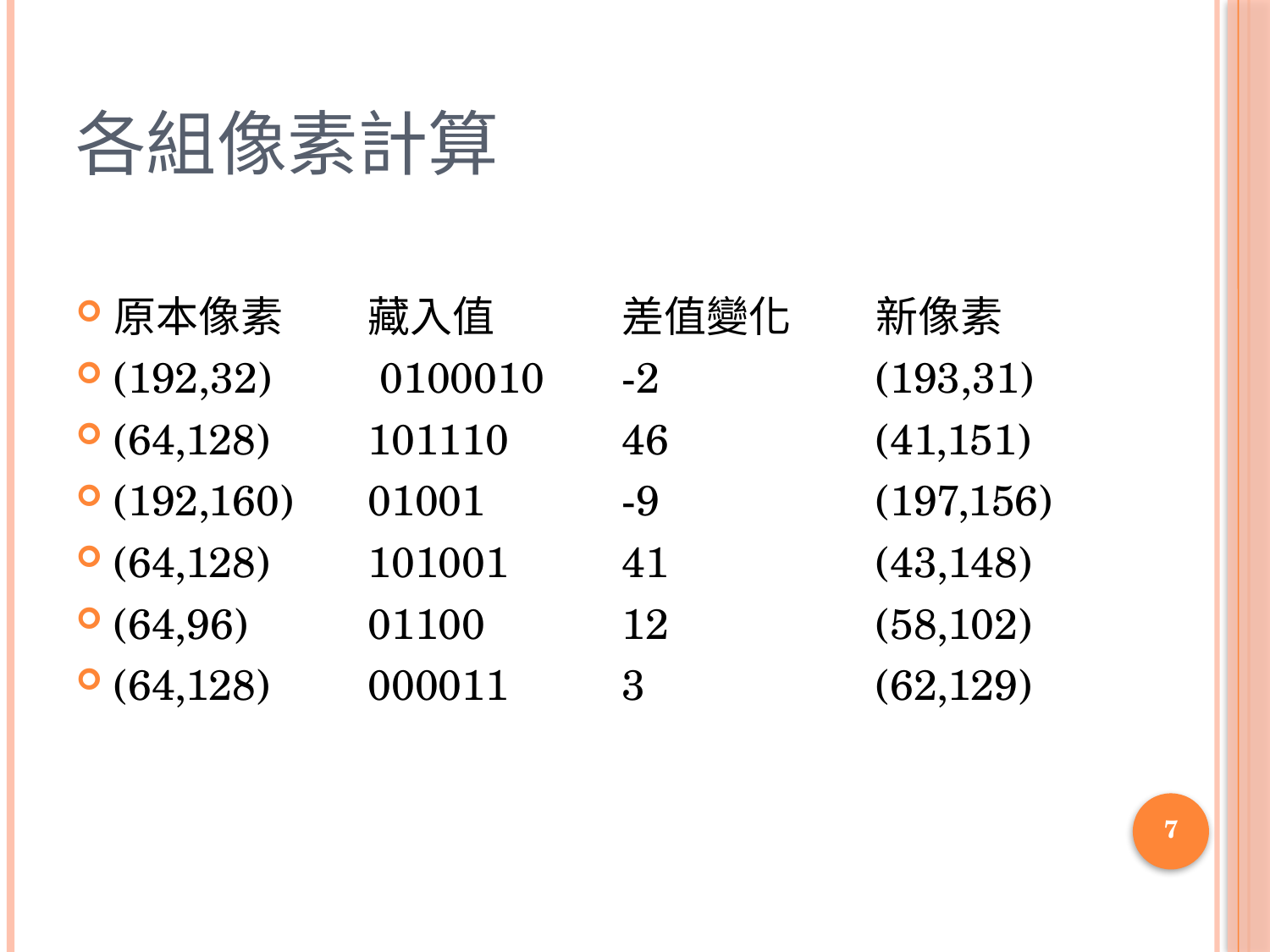

# 各組像素計算

原本像素	藏入值	差值變化	新像素
(192,32)	 0100010 	-2		(193,31)
(64,128)	101110	46		(41,151)
(192,160)	01001		-9		(197,156)
(64,128)	101001	41		(43,148)
(64,96)	01100		12		(58,102)
(64,128)	000011	3		(62,129)
7